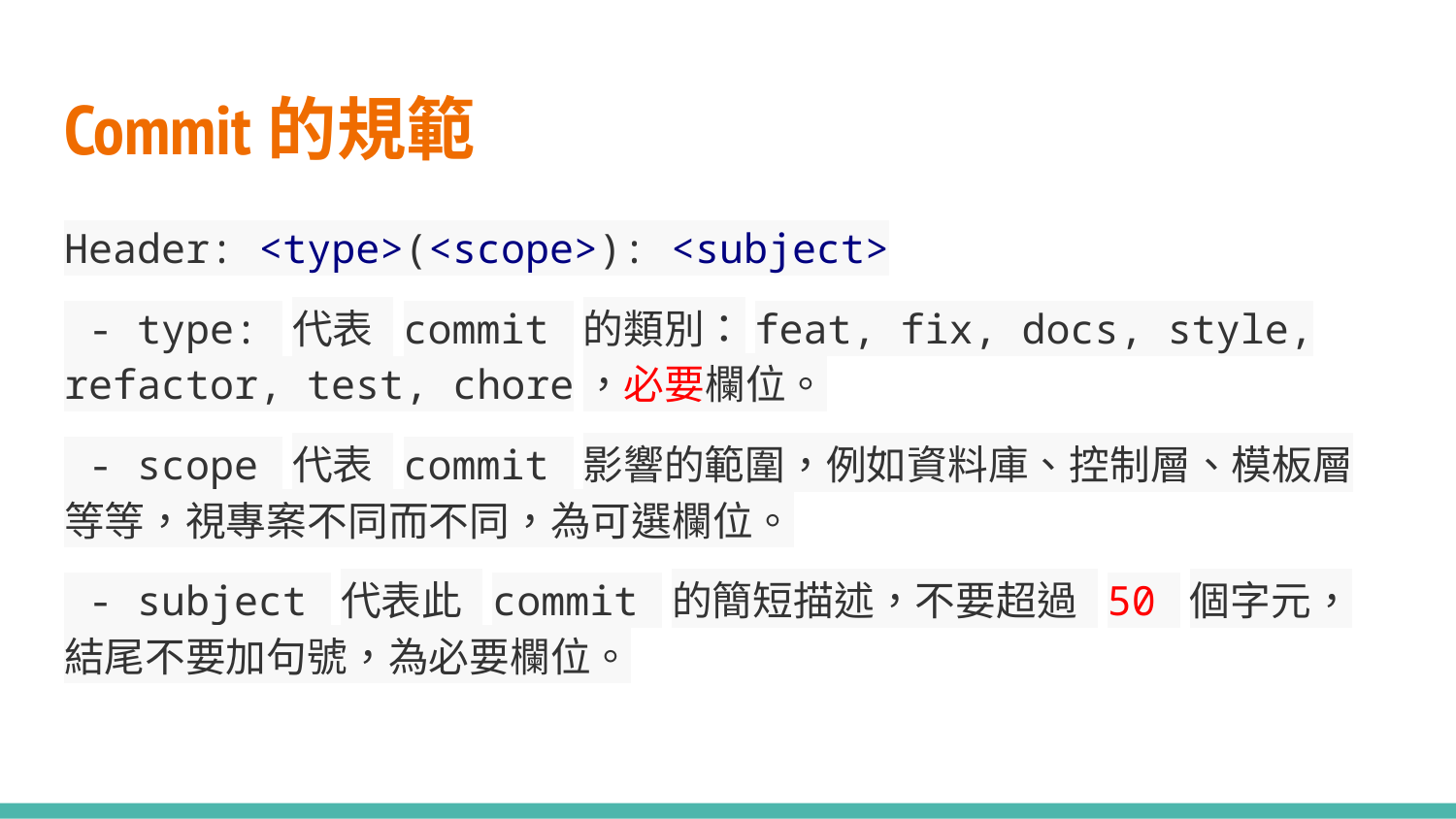

# Commit的規範
Header: <type>(<scope>): <subject>
 - type: 代表 commit 的類別：feat, fix, docs, style, refactor, test, chore，必要欄位。
 - scope 代表 commit 影響的範圍，例如資料庫、控制層、模板層等等，視專案不同而不同，為可選欄位。
 - subject 代表此 commit 的簡短描述，不要超過 50 個字元，結尾不要加句號，為必要欄位。